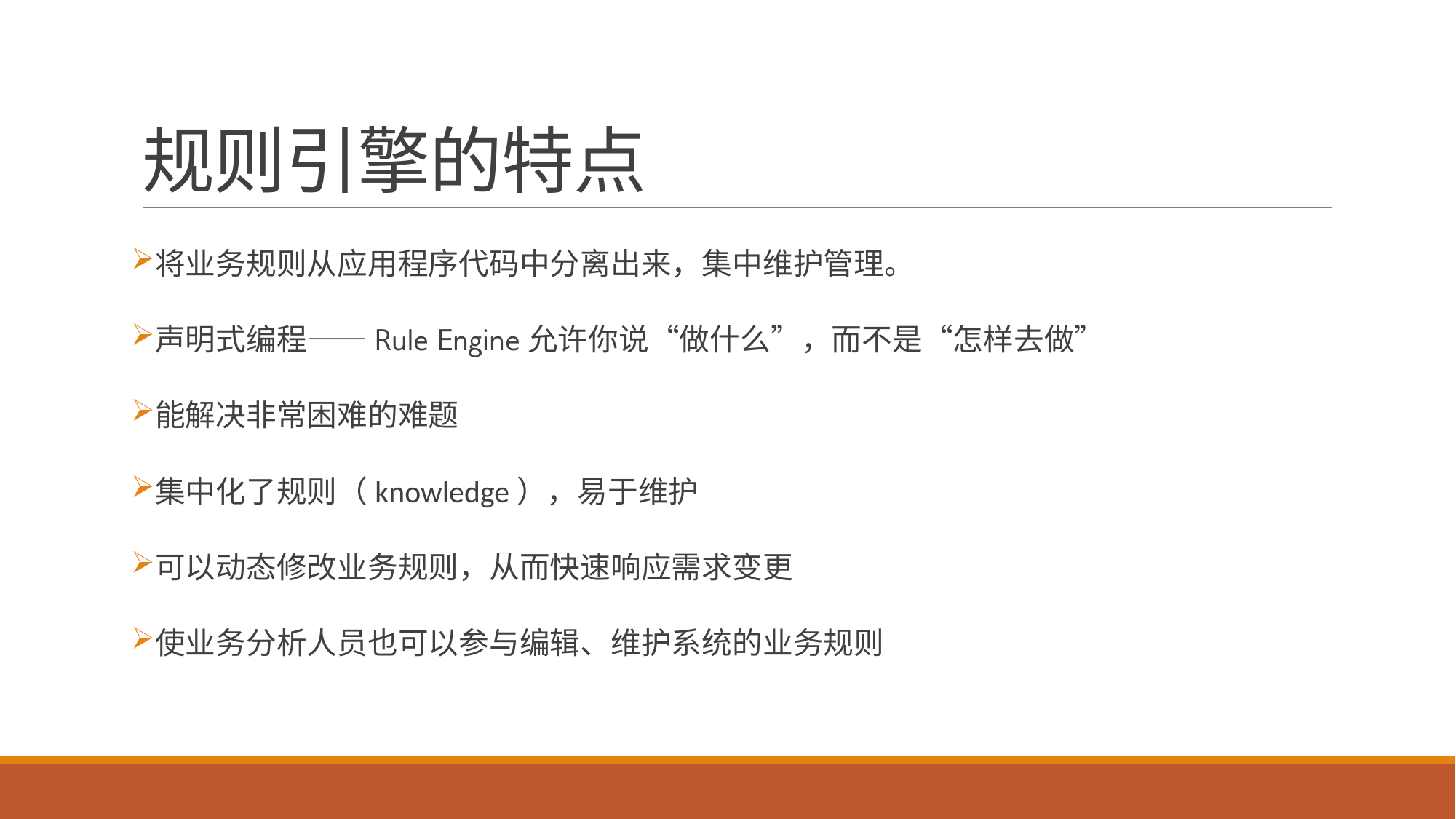

# 规则引擎的特点
将业务规则从应用程序代码中分离出来，集中维护管理。
声明式编程——Rule Engine允许你说“做什么”，而不是“怎样去做”
能解决非常困难的难题
集中化了规则（knowledge），易于维护
可以动态修改业务规则，从而快速响应需求变更
使业务分析人员也可以参与编辑、维护系统的业务规则